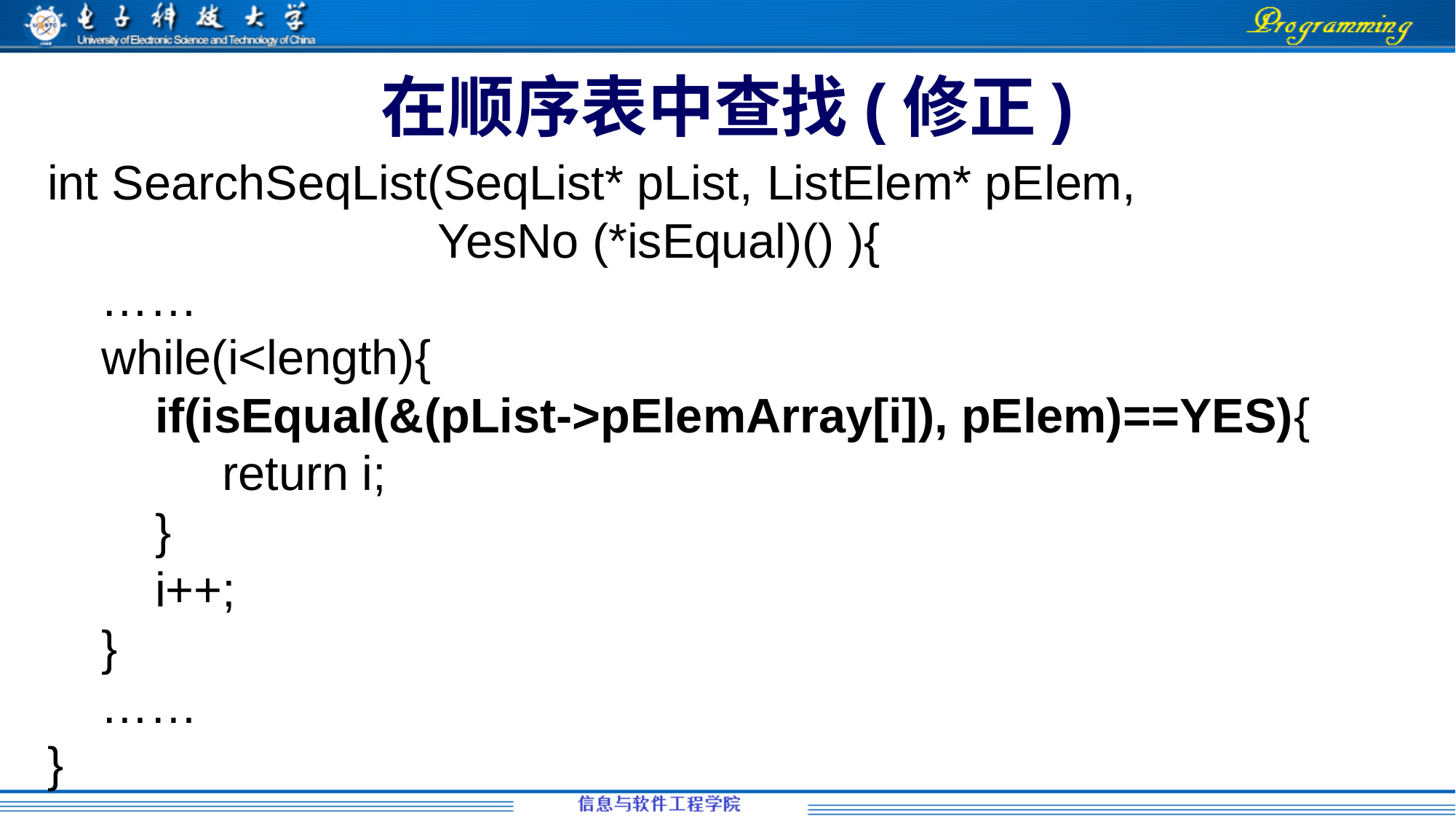

# 在顺序表中查找(修正)
int SearchSeqList(SeqList* pList, ListElem* pElem,
                             YesNo (*isEqual)() ){
    ……
    while(i<length){
        if(isEqual(&(pList->pElemArray[i]), pElem)==YES){
             return i;
        }
        i++;
    }
    ……
}